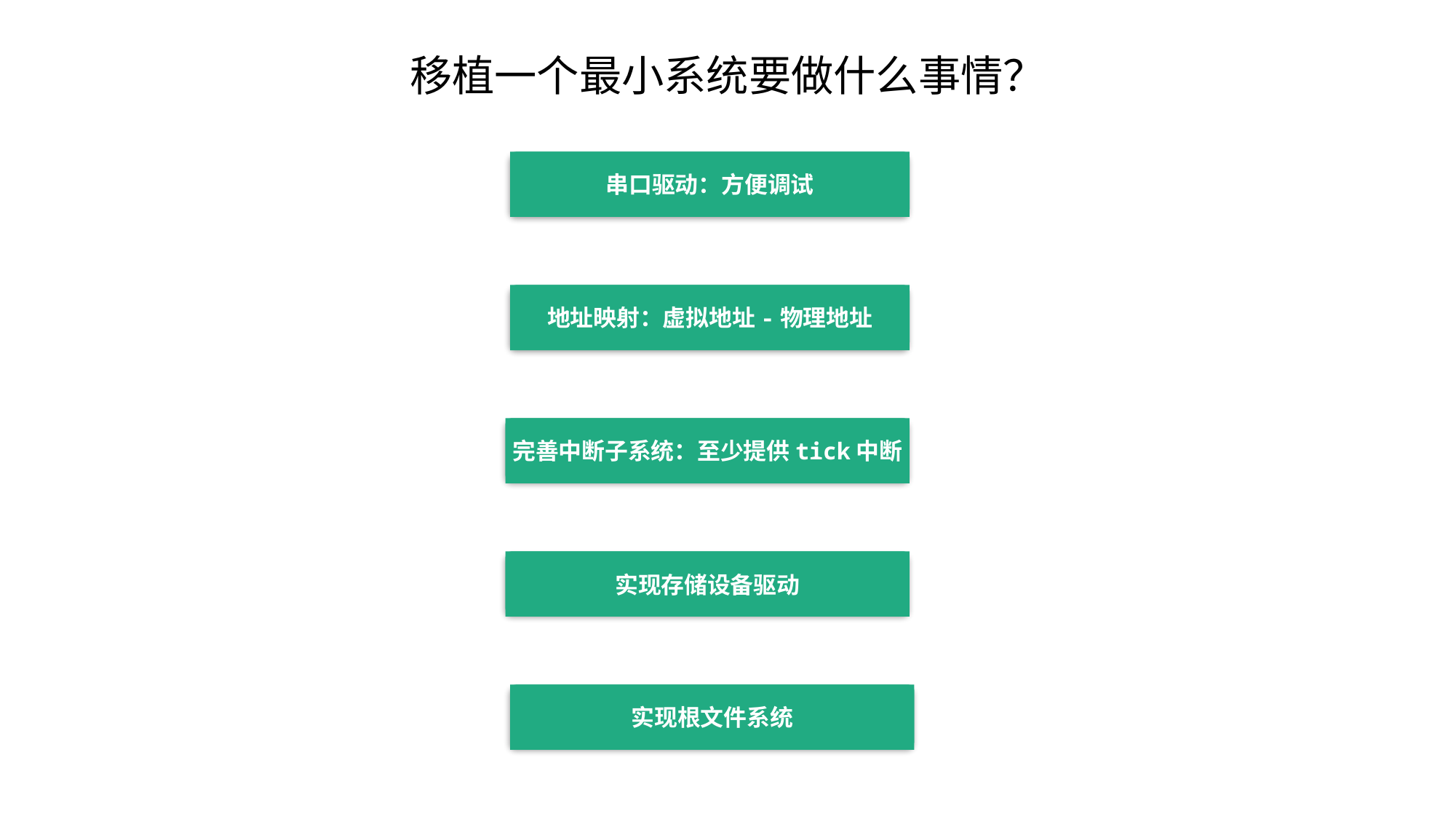

移植一个最小系统要做什么事情？

串口驱动：方便调试

地址映射：虚拟地址-物理地址

完善中断子系统：至少提供tick中断

实现存储设备驱动

实现根文件系统